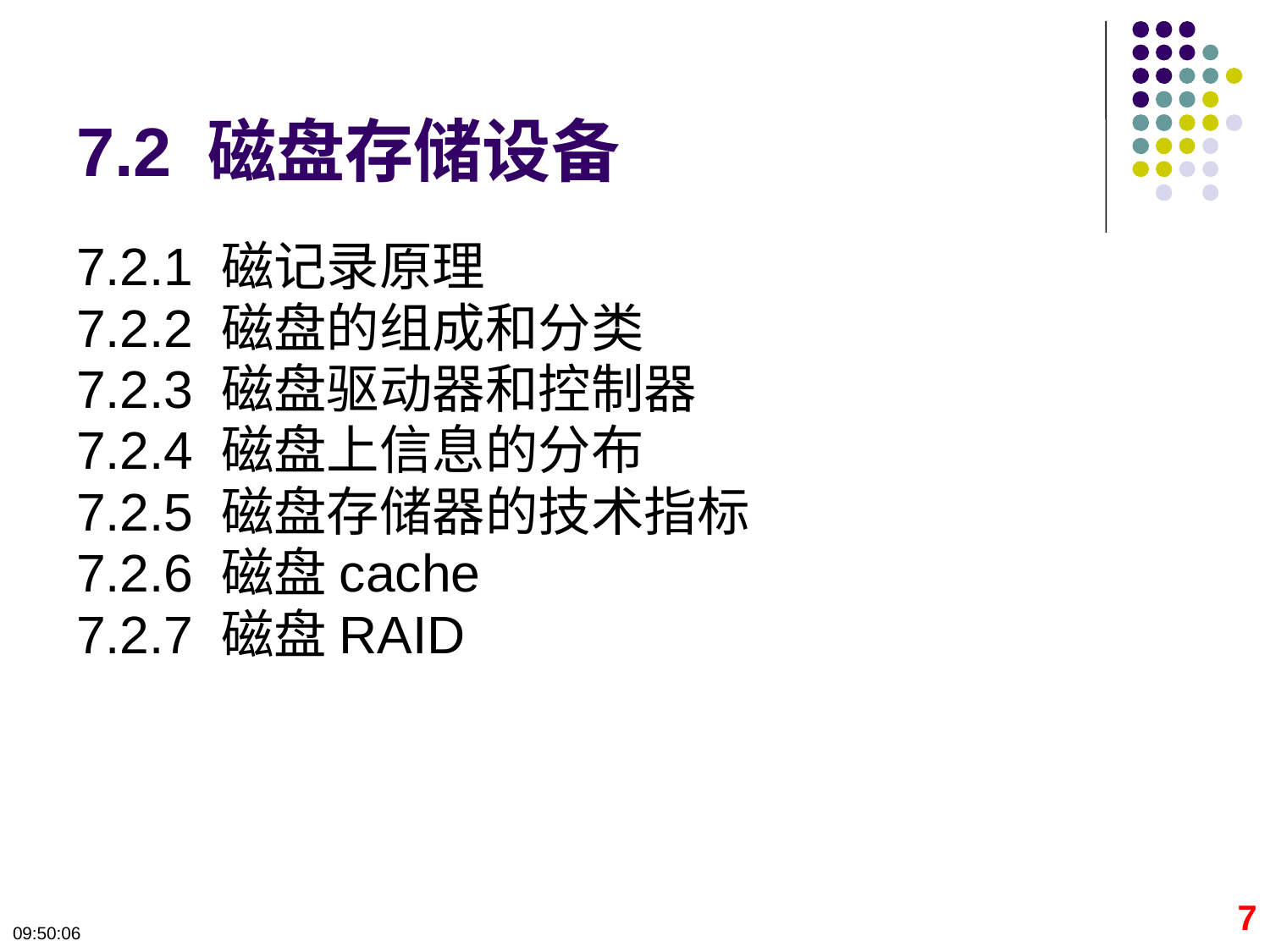

# 7.2 磁盘存储设备
7.2.1 磁记录原理
7.2.2 磁盘的组成和分类
7.2.3 磁盘驱动器和控制器
7.2.4 磁盘上信息的分布
7.2.5 磁盘存储器的技术指标
7.2.6 磁盘cache
7.2.7 磁盘RAID
7
09:50:06